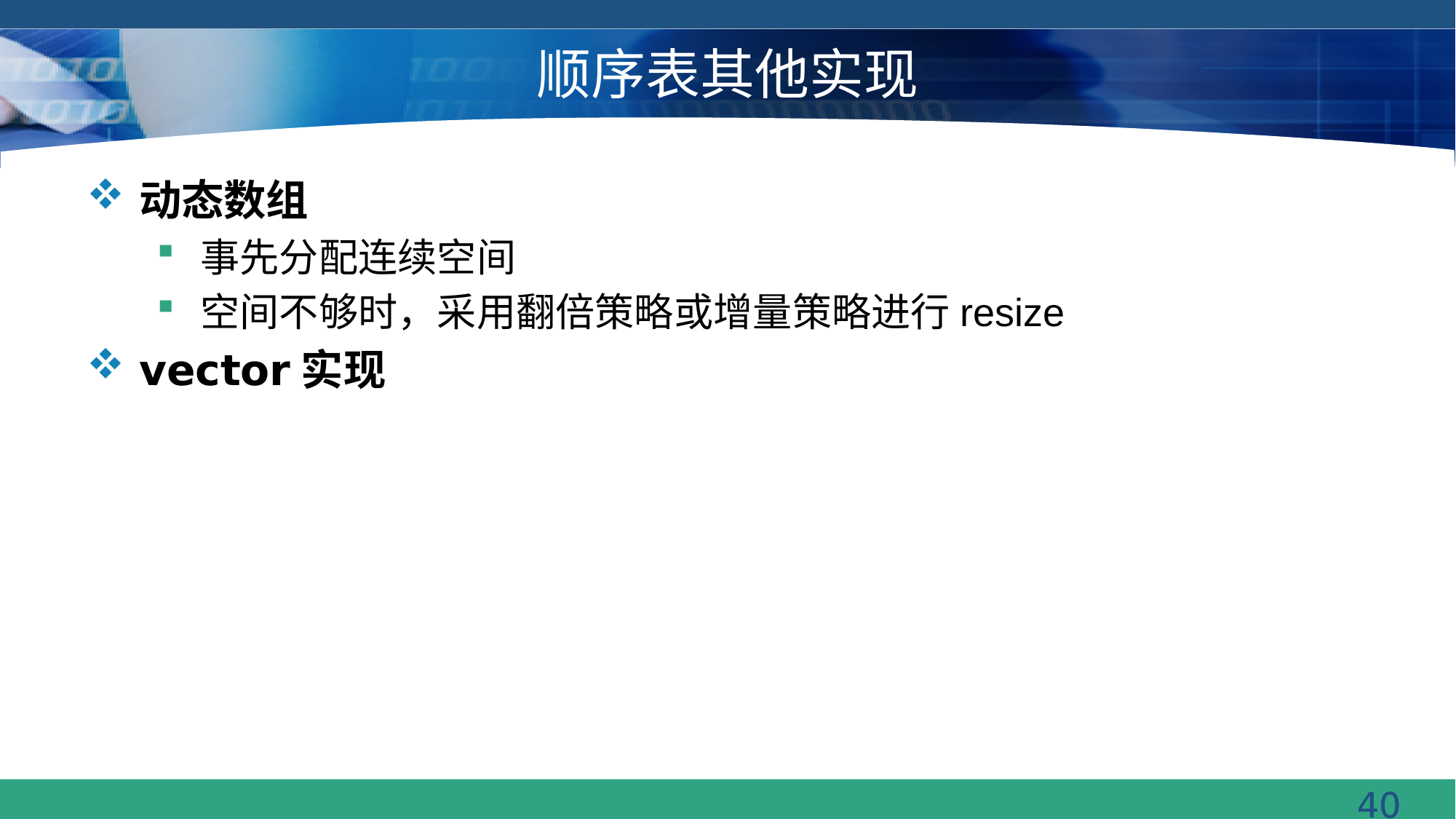

# 顺序表其他实现
动态数组
事先分配连续空间
空间不够时，采用翻倍策略或增量策略进行resize
vector实现